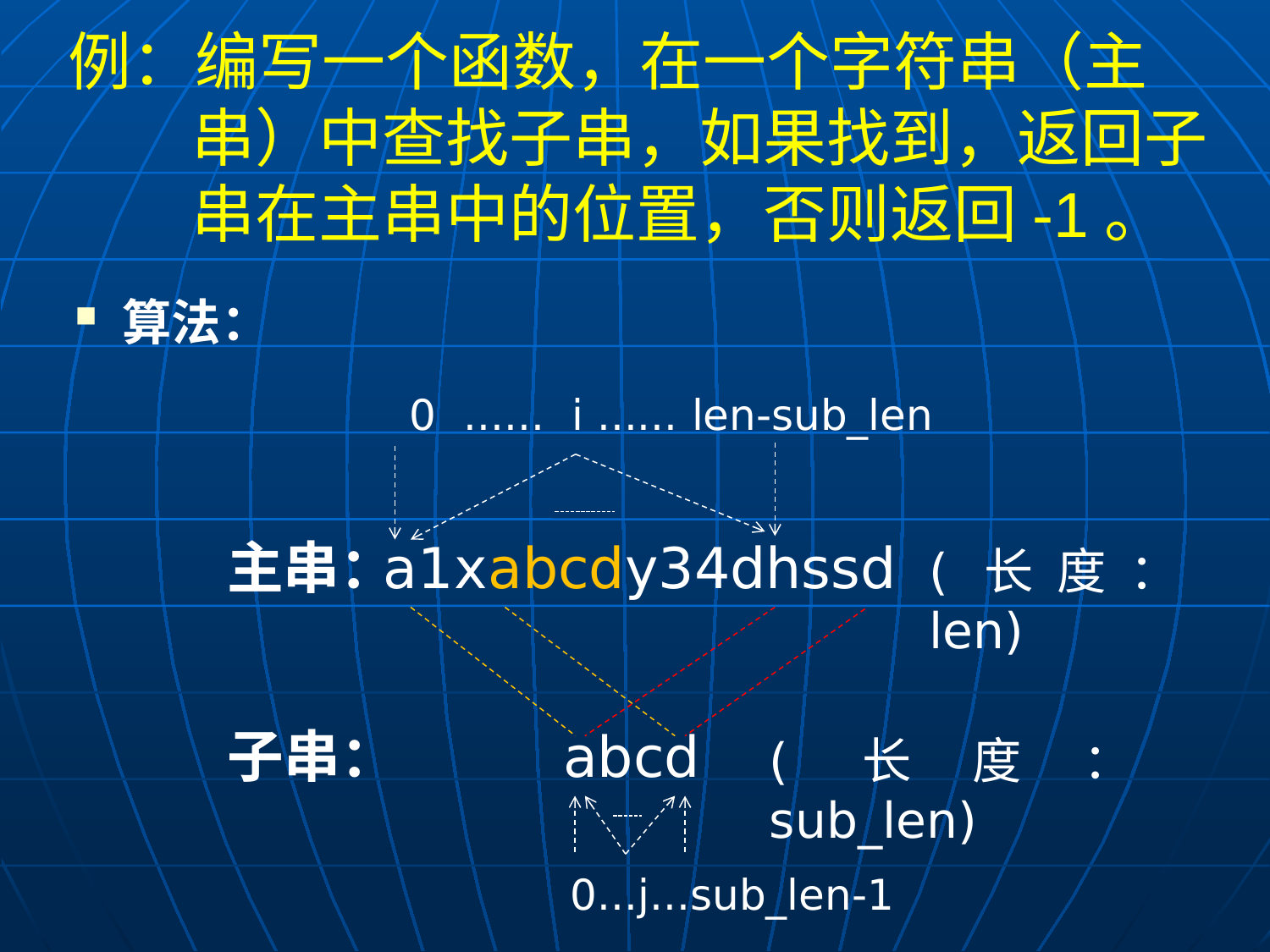

# 例：编写一个函数，在一个字符串（主串）中查找子串，如果找到，返回子串在主串中的位置，否则返回-1。
算法：
0  ......  i ...... len-sub_len
主串：
a1xabcdy34dhssd
(长度：len)
子串：
abcd
(长度：sub_len)
0...j...sub_len-1